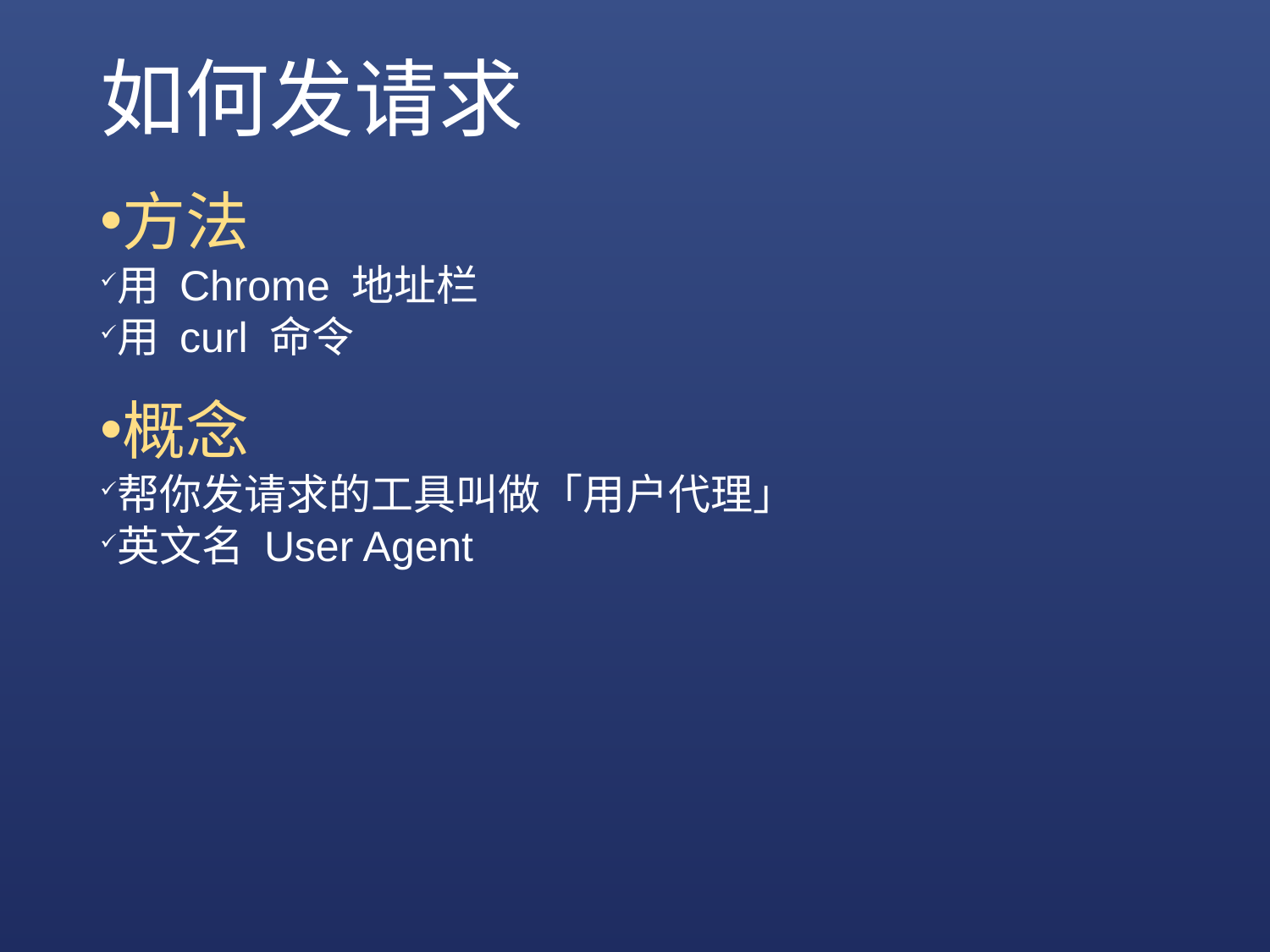

# 如何发请求
方法
用 Chrome 地址栏
用 curl 命令
概念
帮你发请求的工具叫做「用户代理」
英文名 User Agent